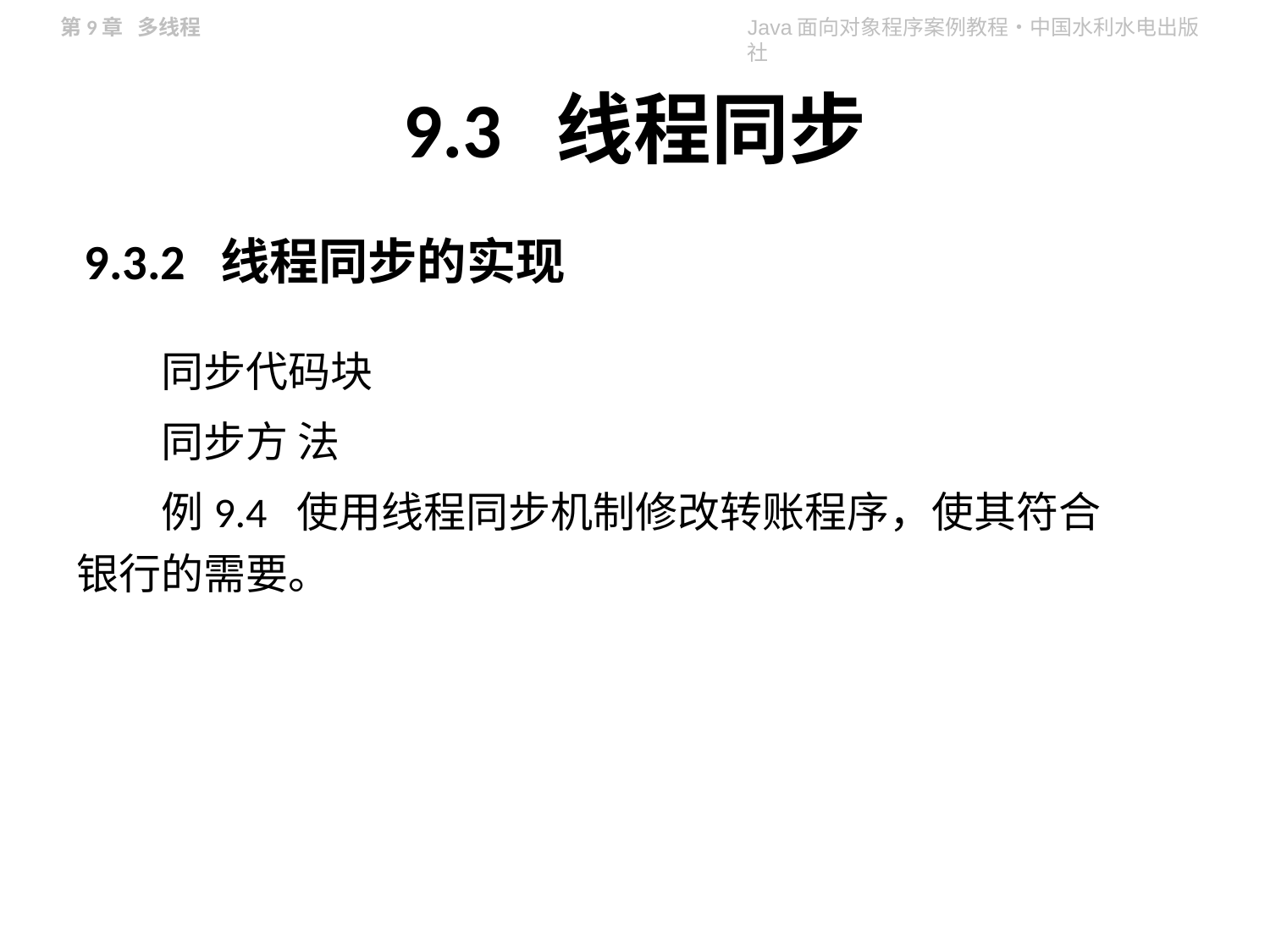

# 9.3  线程同步
9.3.2  线程同步的实现
同步代码块
同步方 法
例9.4  使用线程同步机制修改转账程序，使其符合银行的需要。